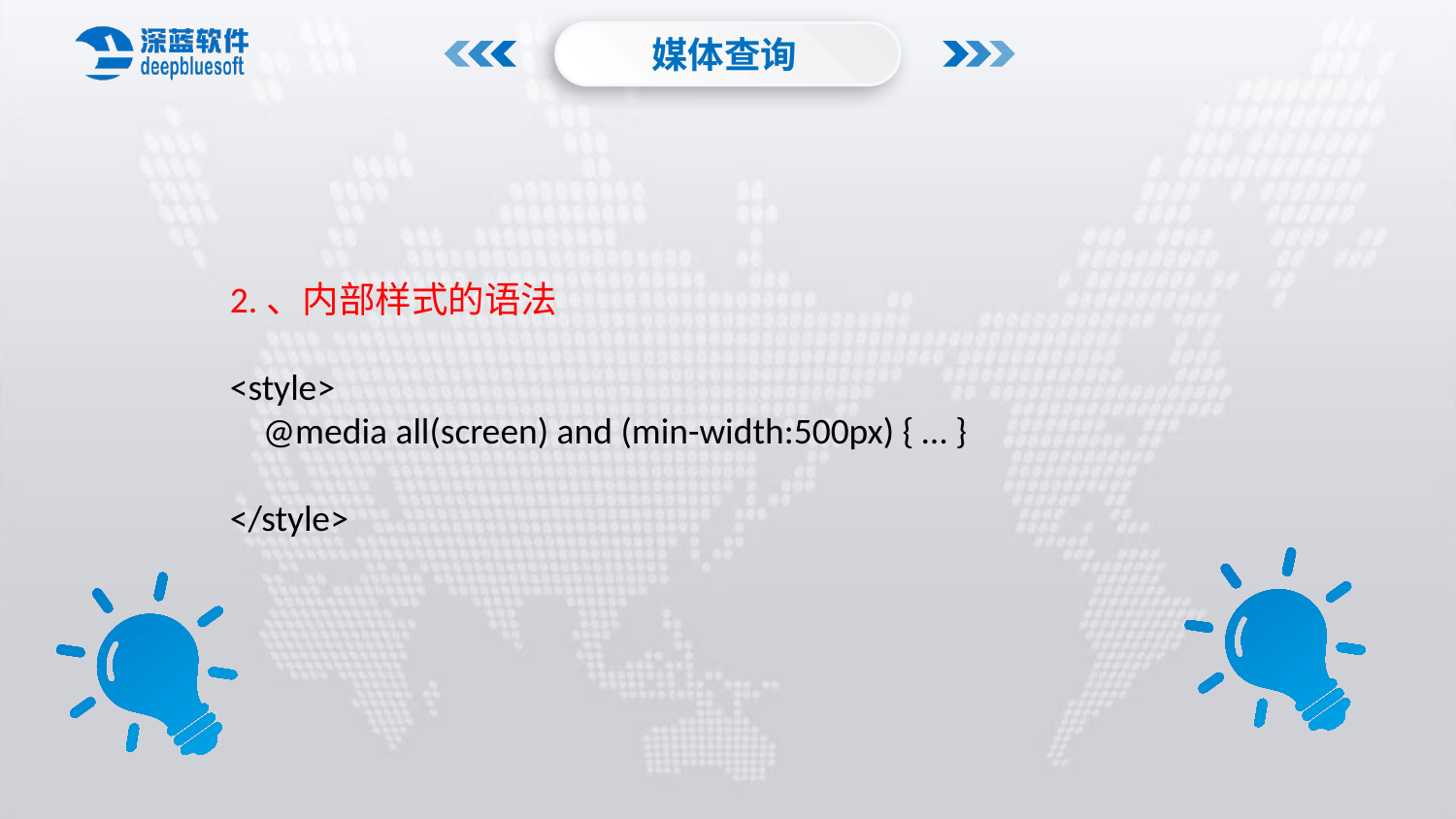

媒体查询

2.、内部样式的语法

<style>
    @media all(screen) and (min-width:500px) { … }

</style>